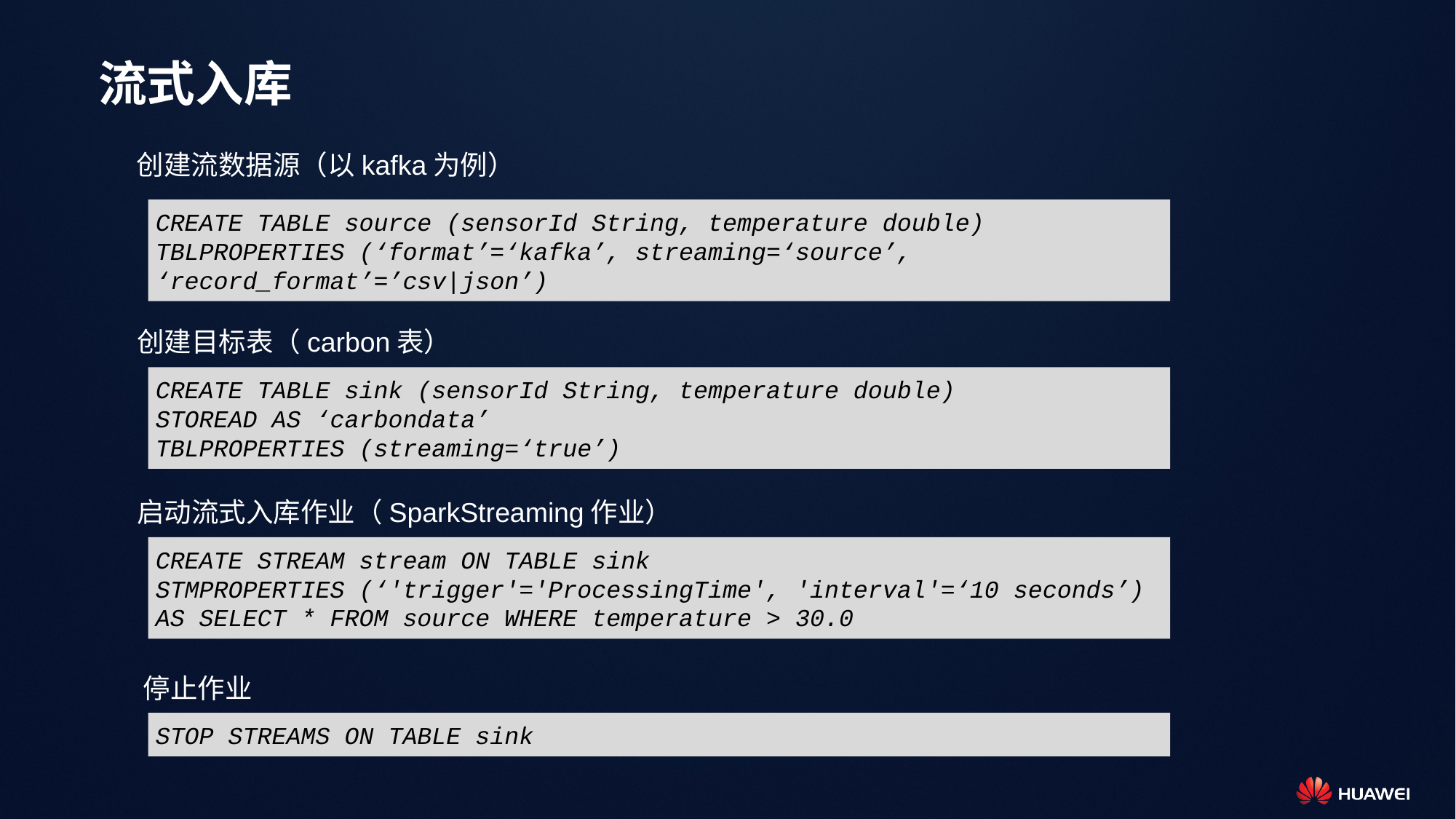

# 流式入库
创建流数据源（以kafka为例）
CREATE TABLE source (sensorId String, temperature double)
TBLPROPERTIES (‘format’=‘kafka’, streaming=‘source’, ‘record_format’=’csv|json’)
创建目标表（carbon表）
CREATE TABLE sink (sensorId String, temperature double)
STOREAD AS ‘carbondata’
TBLPROPERTIES (streaming=‘true’)
启动流式入库作业（SparkStreaming作业）
CREATE STREAM stream ON TABLE sink
STMPROPERTIES (‘'trigger'='ProcessingTime', 'interval'=‘10 seconds’)
AS SELECT * FROM source WHERE temperature > 30.0
停止作业
STOP STREAMS ON TABLE sink